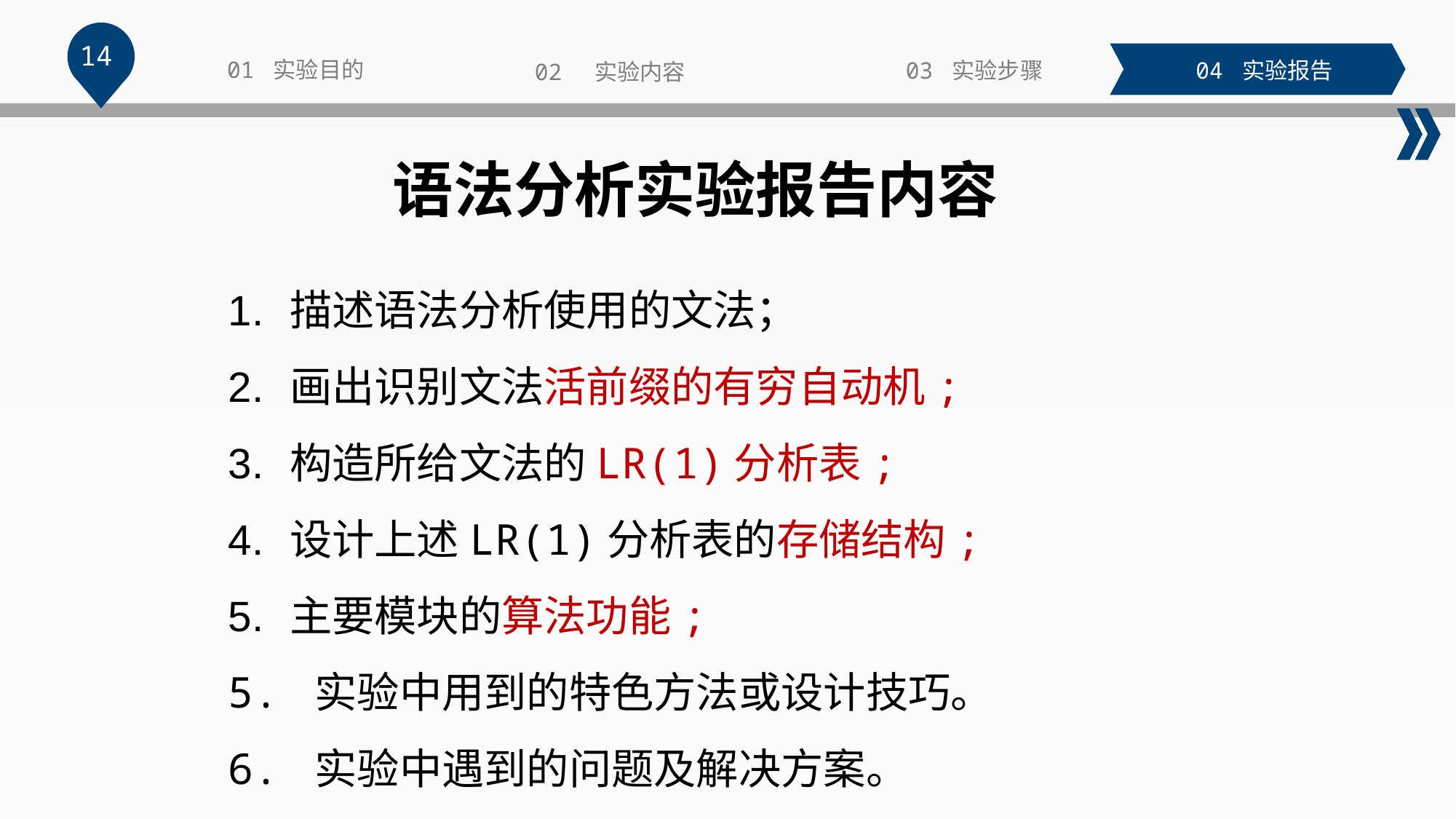

14

01 实验目的
03 实验步骤
04 实验报告
02  实验内容

语法分析实验报告内容
描述语法分析使用的文法；
画出识别文法活前缀的有穷自动机;
构造所给文法的LR(1)分析表;
设计上述LR(1)分析表的存储结构;
主要模块的算法功能;
5. 实验中用到的特色方法或设计技巧。
6. 实验中遇到的问题及解决方案。